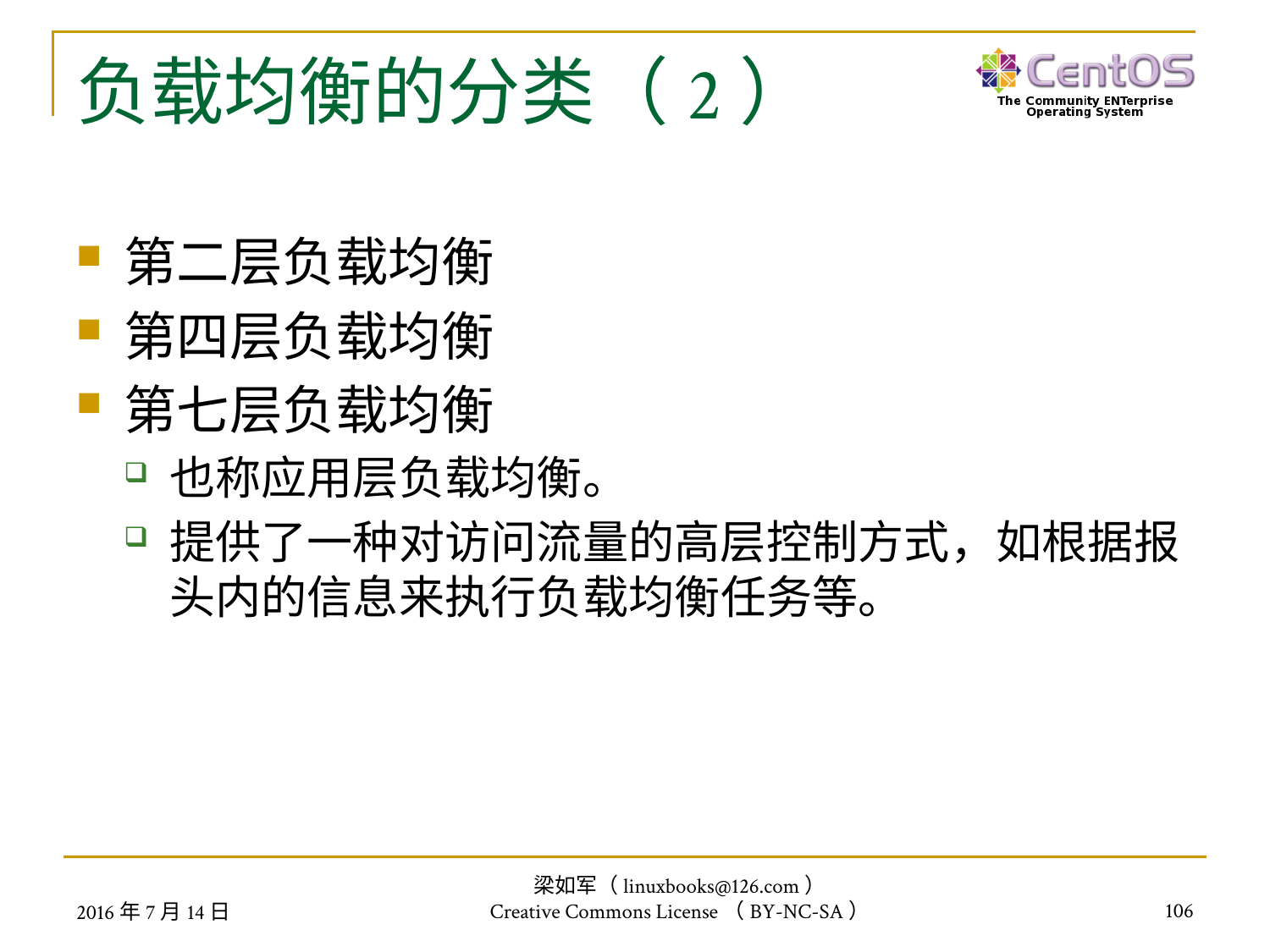

# 负载均衡的分类（2）
第二层负载均衡
第四层负载均衡
第七层负载均衡
也称应用层负载均衡。
提供了一种对访问流量的高层控制方式，如根据报头内的信息来执行负载均衡任务等。
梁如军（linuxbooks@126.com）
Creative Commons License（BY-NC-SA）
2016年7月14日
106